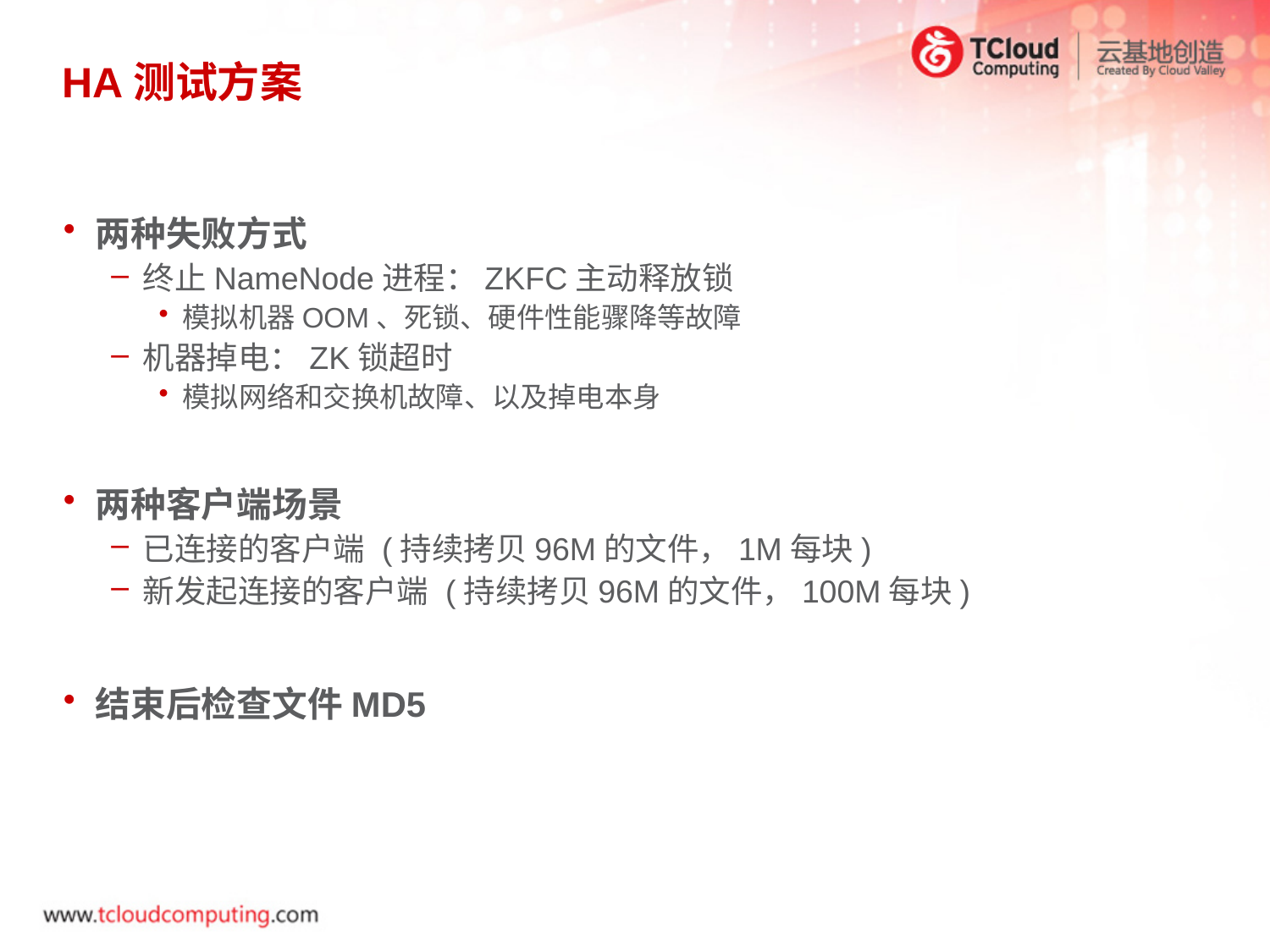

# HA测试方案

两种失败方式
终止NameNode进程：ZKFC主动释放锁
模拟机器OOM、死锁、硬件性能骤降等故障
机器掉电：ZK锁超时
模拟网络和交换机故障、以及掉电本身

两种客户端场景
已连接的客户端 (持续拷贝96M的文件，1M每块)
新发起连接的客户端 (持续拷贝96M的文件，100M每块)

结束后检查文件MD5